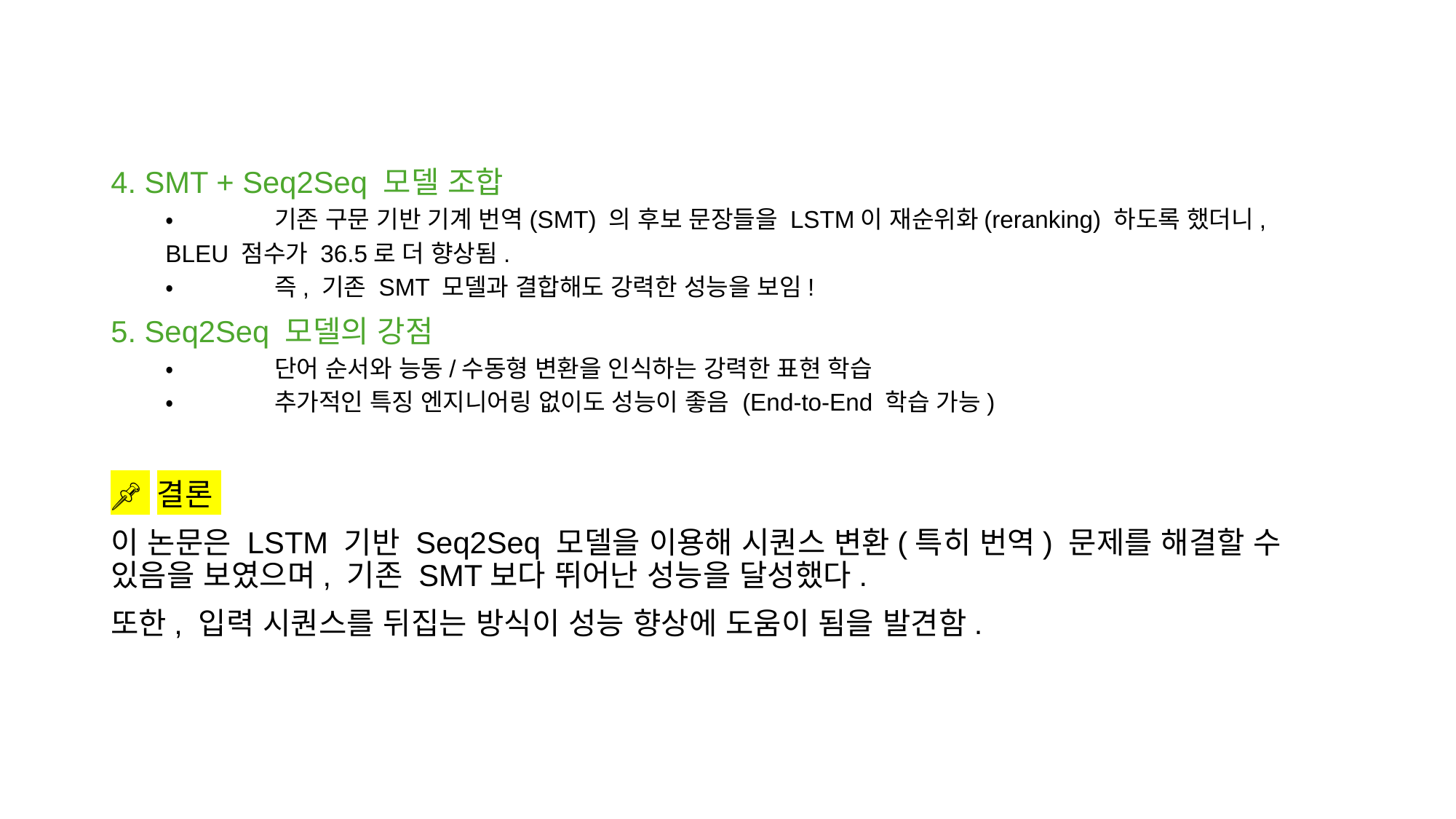

4️. SMT + Seq2Seq 모델 조합
•	기존 구문 기반 기계 번역(SMT) 의 후보 문장들을 LSTM이 재순위화(reranking) 하도록 했더니,
BLEU 점수가 36.5로 더 향상됨.
•	즉, 기존 SMT 모델과 결합해도 강력한 성능을 보임!
5️. Seq2Seq 모델의 강점
•	단어 순서와 능동/수동형 변환을 인식하는 강력한 표현 학습
•	추가적인 특징 엔지니어링 없이도 성능이 좋음 (End-to-End 학습 가능)

📌 결론
이 논문은 LSTM 기반 Seq2Seq 모델을 이용해 시퀀스 변환(특히 번역) 문제를 해결할 수 있음을 보였으며, 기존 SMT보다 뛰어난 성능을 달성했다.
또한, 입력 시퀀스를 뒤집는 방식이 성능 향상에 도움이 됨을 발견함.